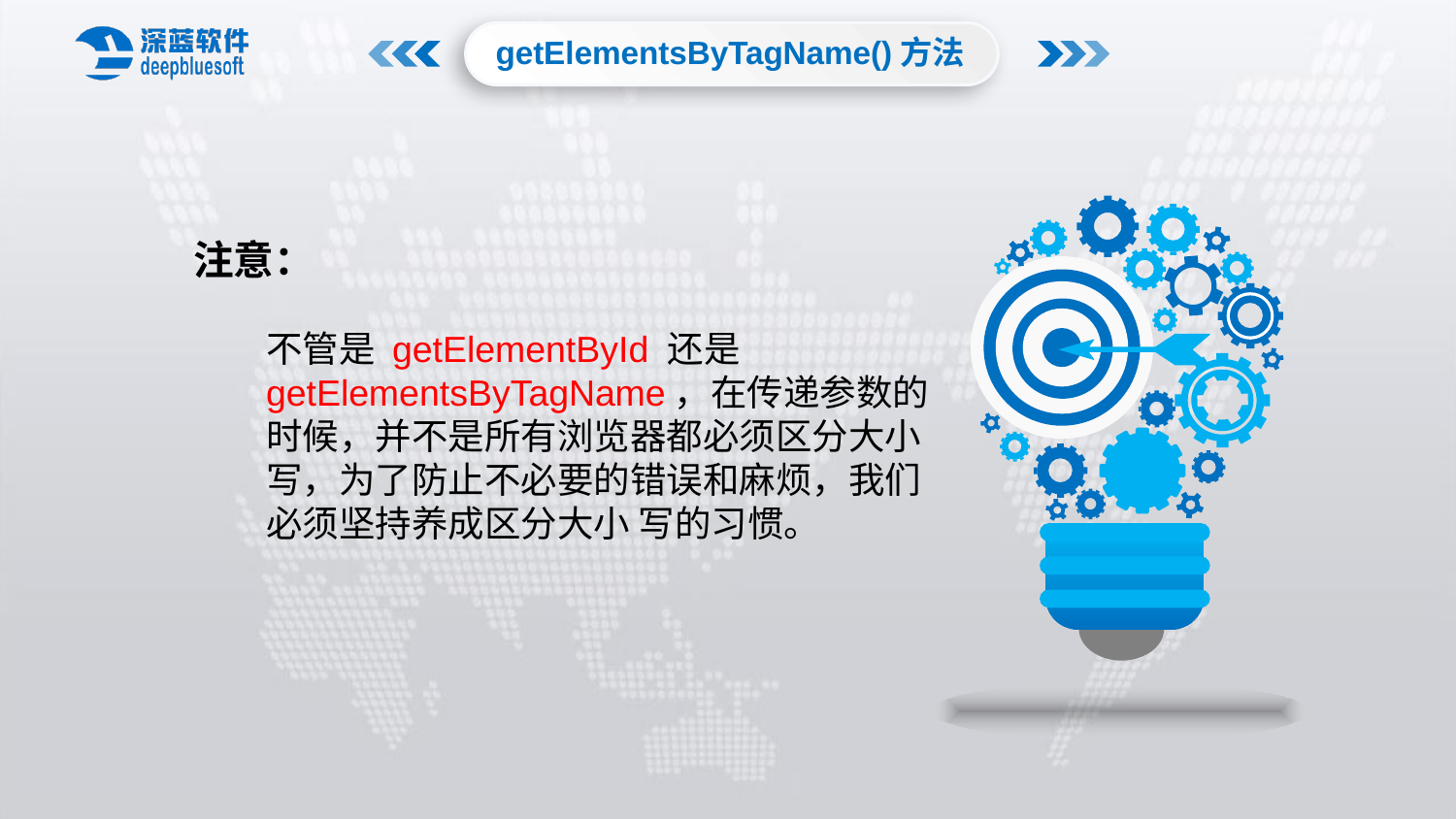

getElementsByTagName()方法

注意：

不管是 getElementById 还是 getElementsByTagName，在传递参数的时候，并不是所有浏览器都必须区分大小写，为了防止不必要的错误和麻烦，我们必须坚持养成区分大小 写的习惯。